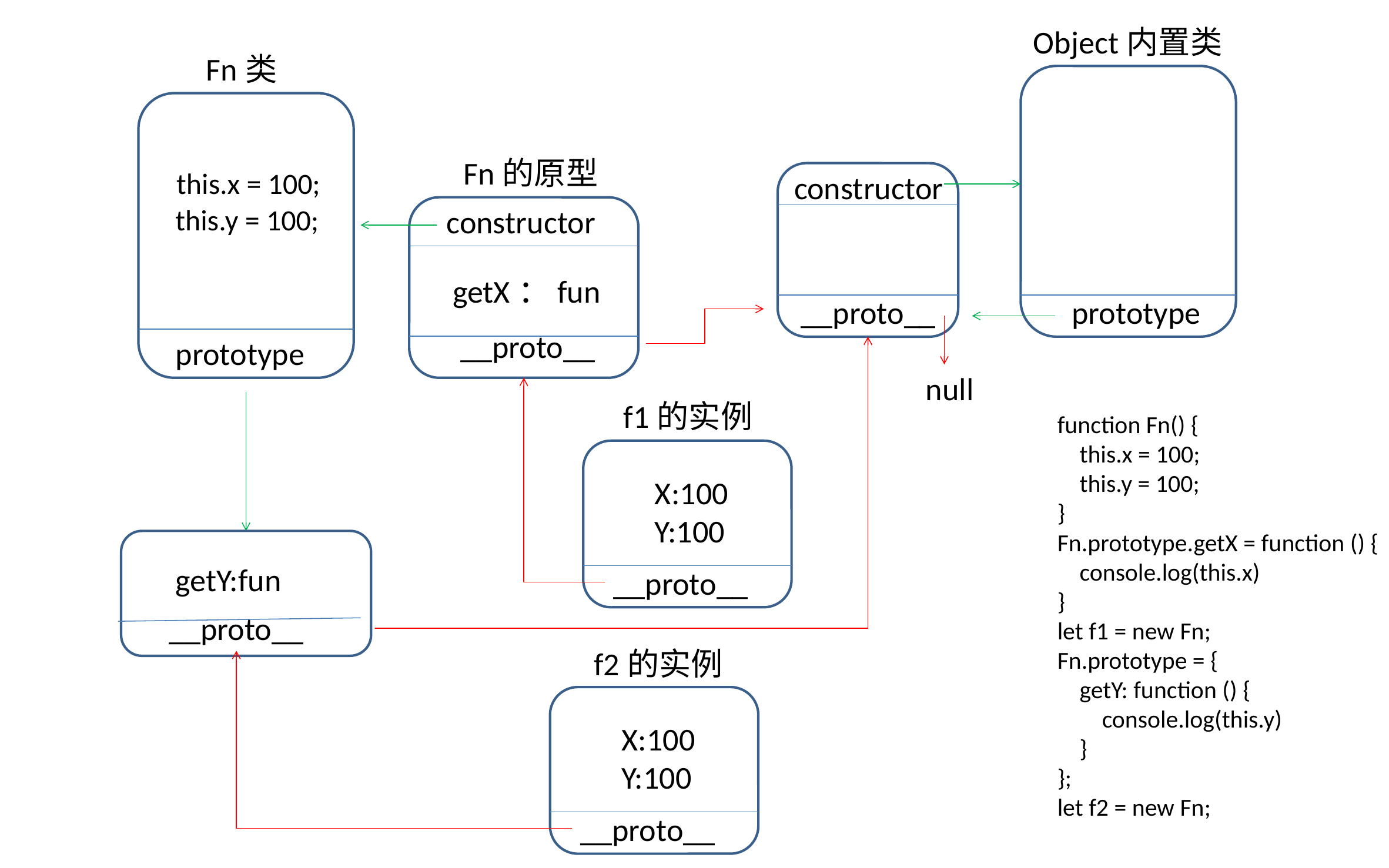

Object内置类
Fn类

Fn的原型
 this.x = 100;
 this.y = 100;

constructor

constructor
getX：fun
__proto__
prototype
__proto__
prototype
null
f1的实例
        function Fn() {
            this.x = 100;
            this.y = 100;
        }
        Fn.prototype.getX = function () {
            console.log(this.x)
        }
        let f1 = new Fn;
        Fn.prototype = {
            getY: function () {
                console.log(this.y)
            }
        };
        let f2 = new Fn;

X:100
Y:100

getY:fun
__proto__
__proto__
f2的实例

X:100
Y:100
__proto__